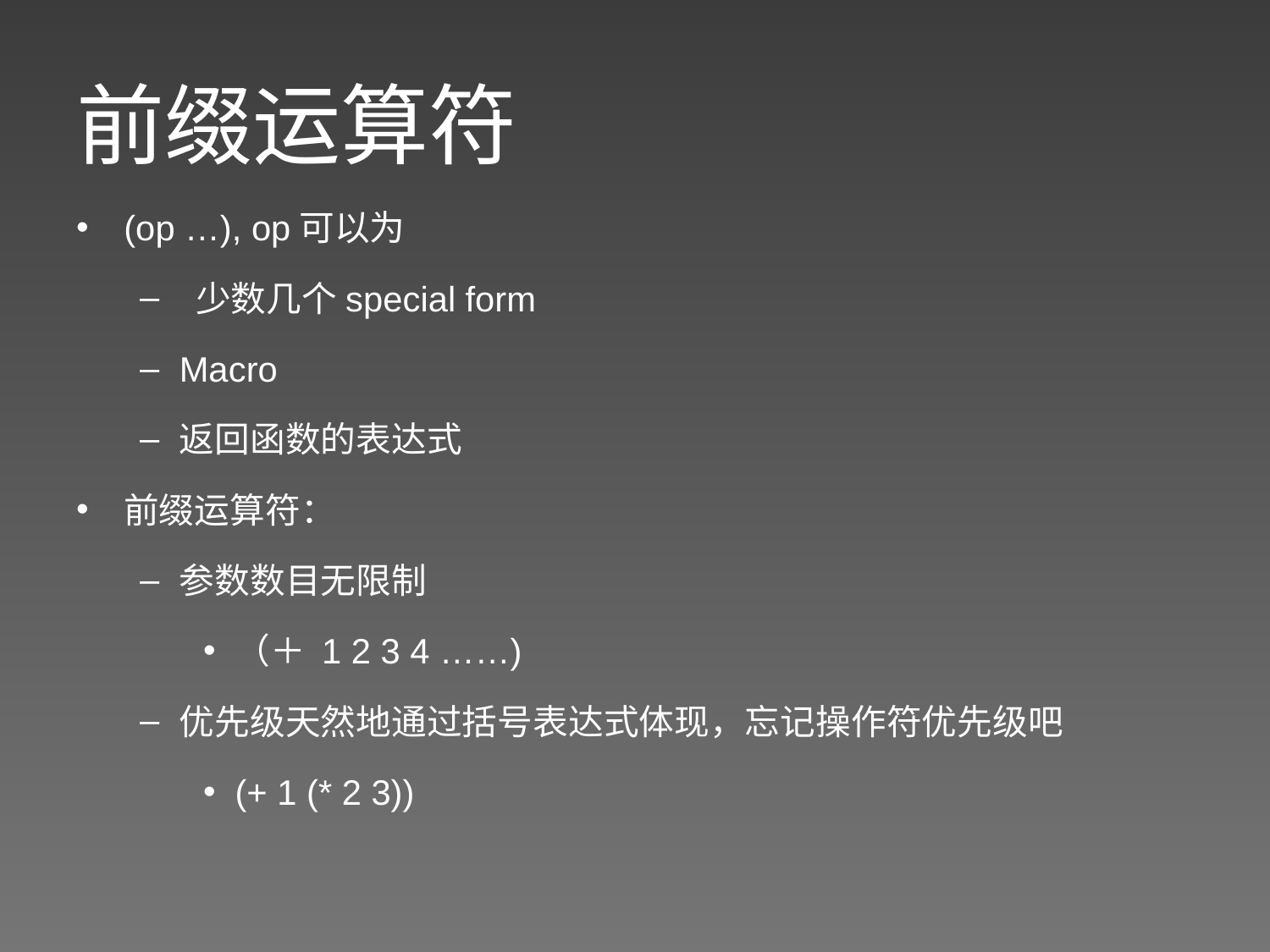

# 前缀运算符
(op …), op可以为
 少数几个special form
Macro
返回函数的表达式
前缀运算符：
参数数目无限制
（＋ 1 2 3 4 ……)
优先级天然地通过括号表达式体现，忘记操作符优先级吧
(+ 1 (* 2 3))